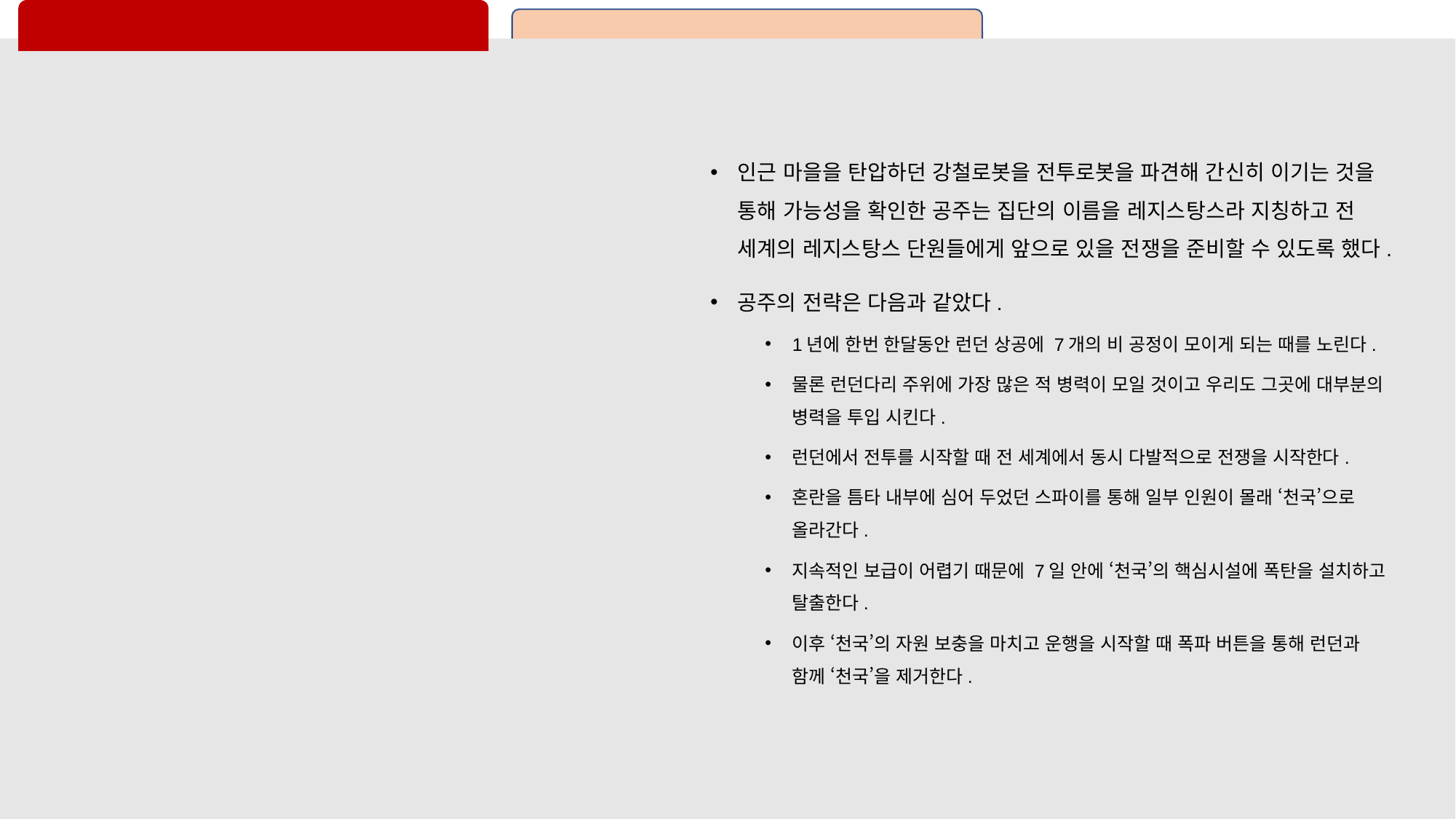

#

인근 마을을 탄압하던 강철로봇을 전투로봇을 파견해 간신히 이기는 것을 통해 가능성을 확인한 공주는 집단의 이름을 레지스탕스라 지칭하고 전 세계의 레지스탕스 단원들에게 앞으로 있을 전쟁을 준비할 수 있도록 했다.
공주의 전략은 다음과 같았다.
1년에 한번 한달동안 런던 상공에 7개의 비 공정이 모이게 되는 때를 노린다.
물론 런던다리 주위에 가장 많은 적 병력이 모일 것이고 우리도 그곳에 대부분의 병력을 투입 시킨다.
런던에서 전투를 시작할 때 전 세계에서 동시 다발적으로 전쟁을 시작한다.
혼란을 틈타 내부에 심어 두었던 스파이를 통해 일부 인원이 몰래 ‘천국’으로 올라간다.
지속적인 보급이 어렵기 때문에 7일 안에 ‘천국’의 핵심시설에 폭탄을 설치하고 탈출한다.
이후 ‘천국’의 자원 보충을 마치고 운행을 시작할 때 폭파 버튼을 통해 런던과 함께 ‘천국’을 제거한다.